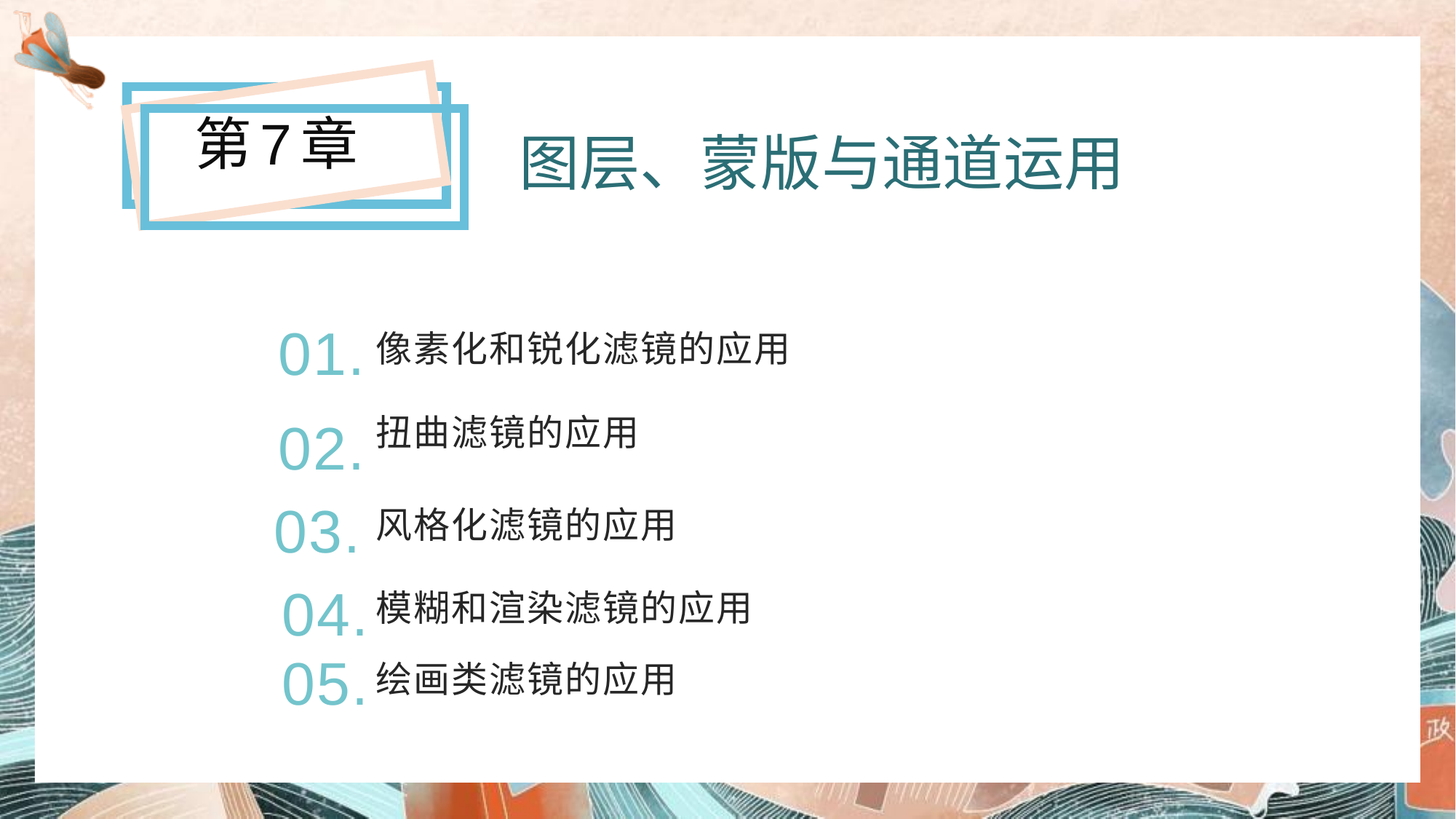

第7章

图层、蒙版与通道运用
01.
像素化和锐化滤镜的应用
02.
扭曲滤镜的应用
03.
风格化滤镜的应用
04.
模糊和渲染滤镜的应用
05.
绘画类滤镜的应用